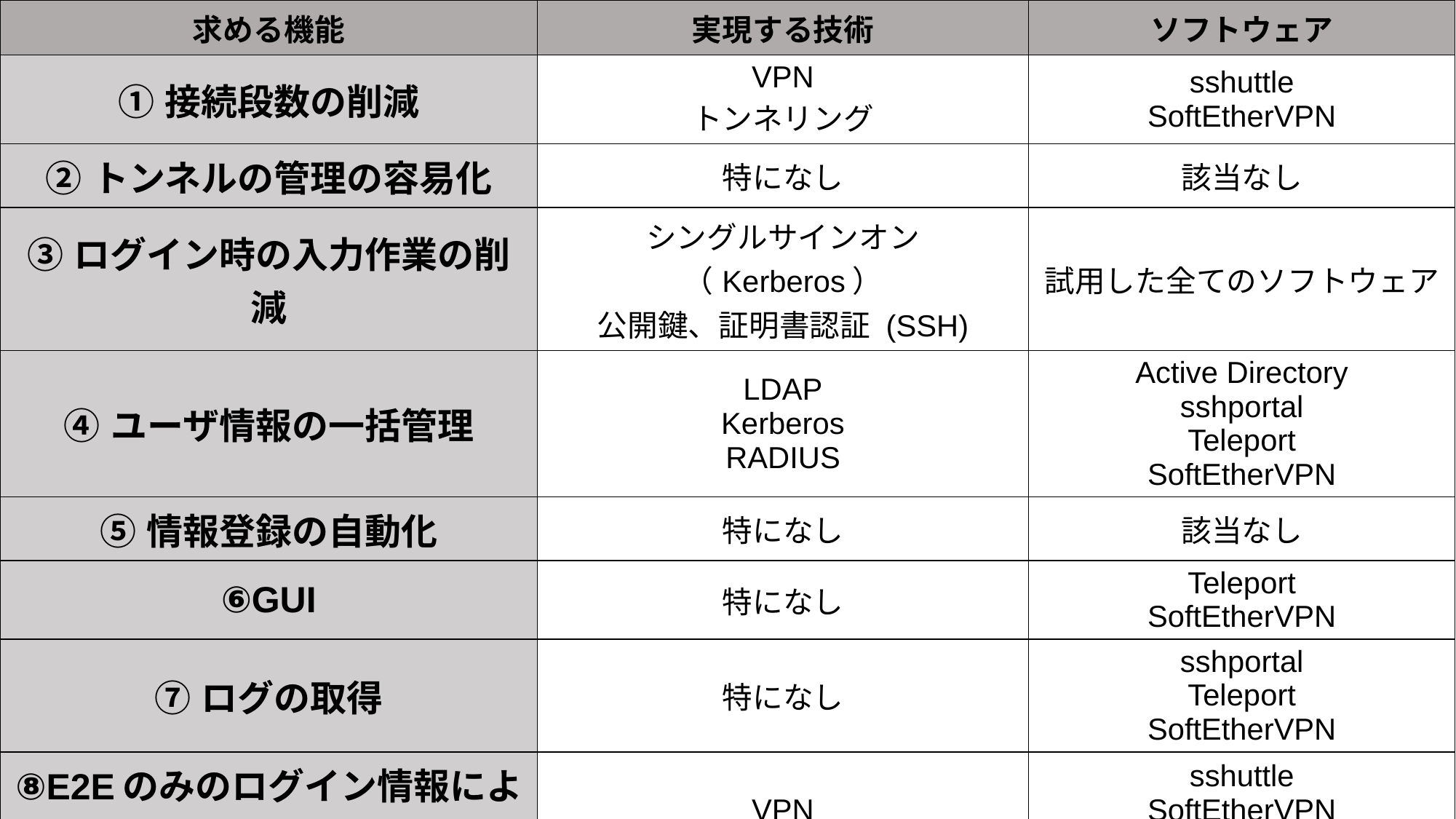

| 求める機能 | 実現する技術 | ソフトウェア |
| --- | --- | --- |
| ①接続段数の削減 | VPN トンネリング | sshuttle SoftEtherVPN |
| ②トンネルの管理の容易化 | 特になし | 該当なし |
| ③ログイン時の入力作業の削減 | シングルサインオン（Kerberos） 公開鍵、証明書認証 (SSH) | 試用した全てのソフトウェア |
| ④ユーザ情報の一括管理 | LDAP Kerberos RADIUS | Active Directory sshportal Teleport SoftEtherVPN |
| ⑤情報登録の自動化 | 特になし | 該当なし |
| ⑥GUI | 特になし | Teleport SoftEtherVPN |
| ⑦ログの取得 | 特になし | sshportal Teleport SoftEtherVPN |
| ⑧E2Eのみのログイン情報による利用 | VPN | sshuttle SoftEtherVPN Teleport |